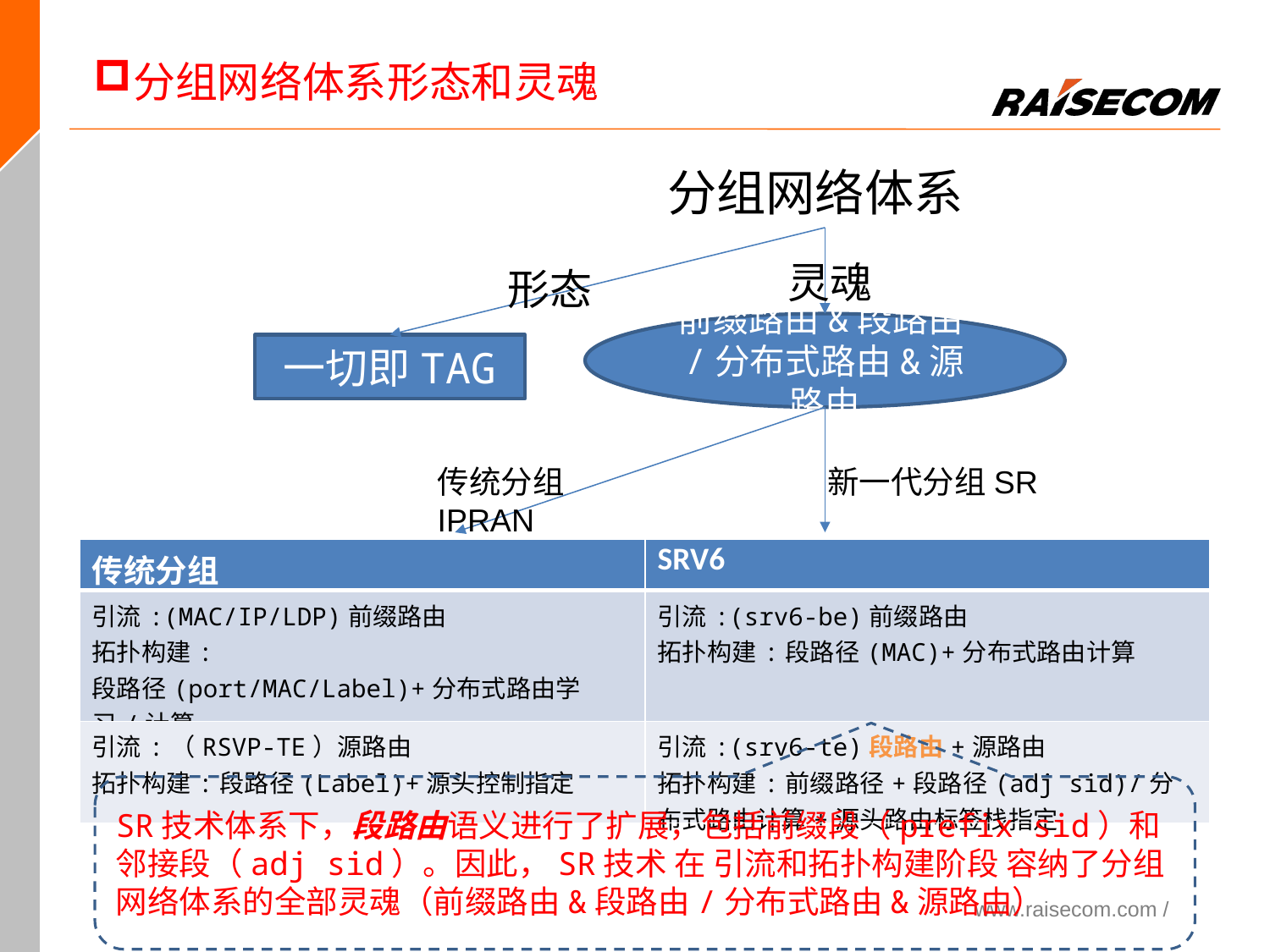

分组网络体系形态和灵魂
分组网络体系
灵魂
形态
前缀路由&段路由/分布式路由&源路由
一切即TAG
传统分组IPRAN
新一代分组SR
| 传统分组 | SRV6 |
| --- | --- |
| 引流:(MAC/IP/LDP)前缀路由 拓扑构建: 段路径(port/MAC/Label)+分布式路由学习/计算 | 引流:(srv6-be)前缀路由 拓扑构建:段路径(MAC)+分布式路由计算 |
| 引流:（RSVP-TE）源路由 拓扑构建:段路径(Label)+源头控制指定 | 引流:(srv6-te)段路由+源路由 拓扑构建:前缀路径+段路径(adj sid)/分布式路由计算+源头路由标签栈指定 |
SR技术体系下，段路由语义进行了扩展，包括前缀段（prefix sid）和邻接段（adj sid）。因此，SR技术 在 引流和拓扑构建阶段 容纳了分组网络体系的全部灵魂（前缀路由&段路由/分布式路由&源路由）